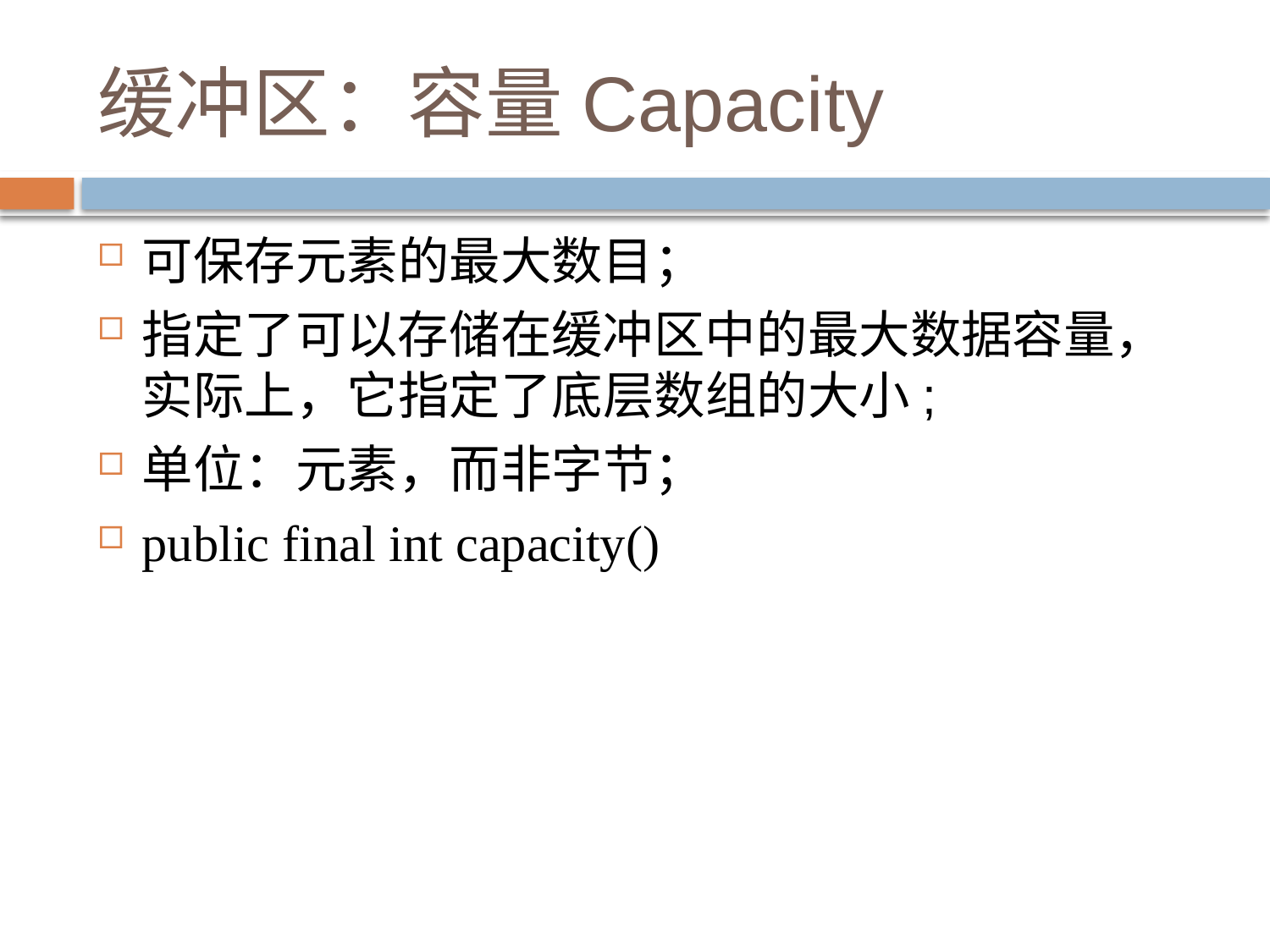

# 缓冲区：容量Capacity
可保存元素的最大数目；
指定了可以存储在缓冲区中的最大数据容量，实际上，它指定了底层数组的大小;
单位：元素，而非字节；
public final int capacity()